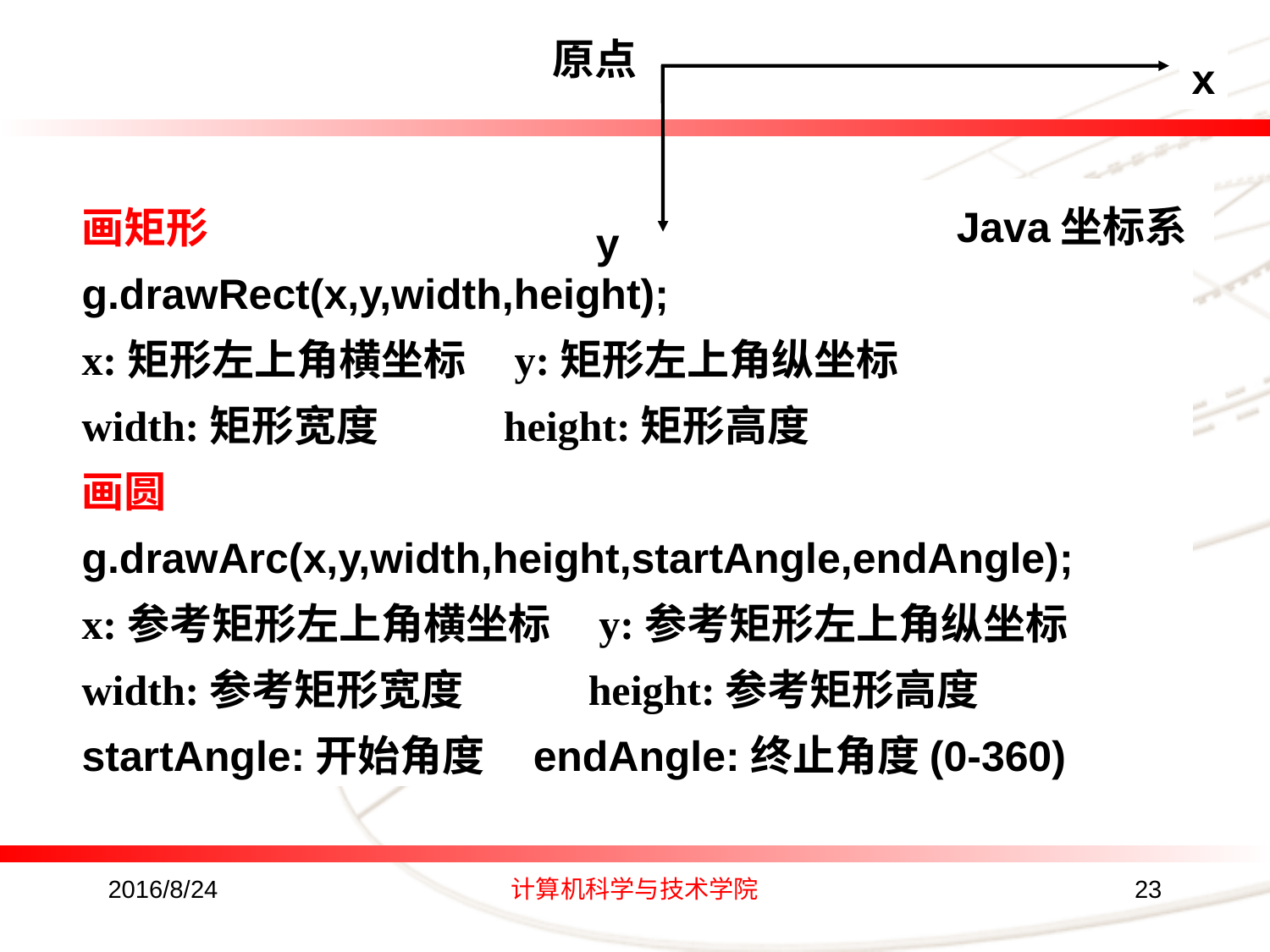

原点
x

Java坐标系
y
画矩形
g.drawRect(x,y,width,height);
x:矩形左上角横坐标    y:矩形左上角纵坐标
width:矩形宽度            height:矩形高度
画圆
g.drawArc(x,y,width,height,startAngle,endAngle);
x:参考矩形左上角横坐标    y:参考矩形左上角纵坐标
width:参考矩形宽度            height:参考矩形高度
startAngle:开始角度    endAngle:终止角度(0-360)
2016/8/24
计算机科学与技术学院
23